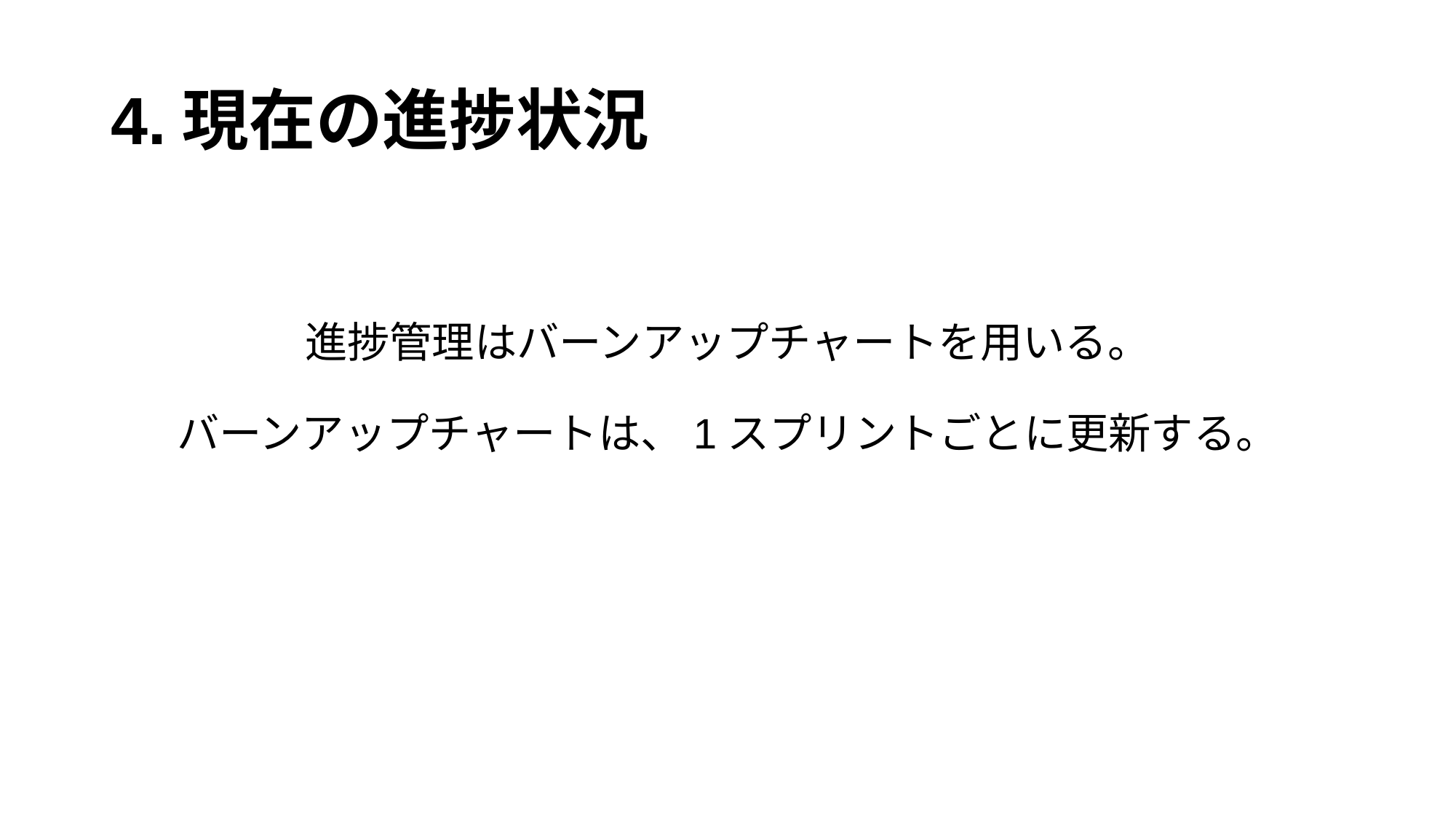

# 4.現在の進捗状況

進捗管理はバーンアップチャートを用いる。
バーンアップチャートは、1スプリントごとに更新する。